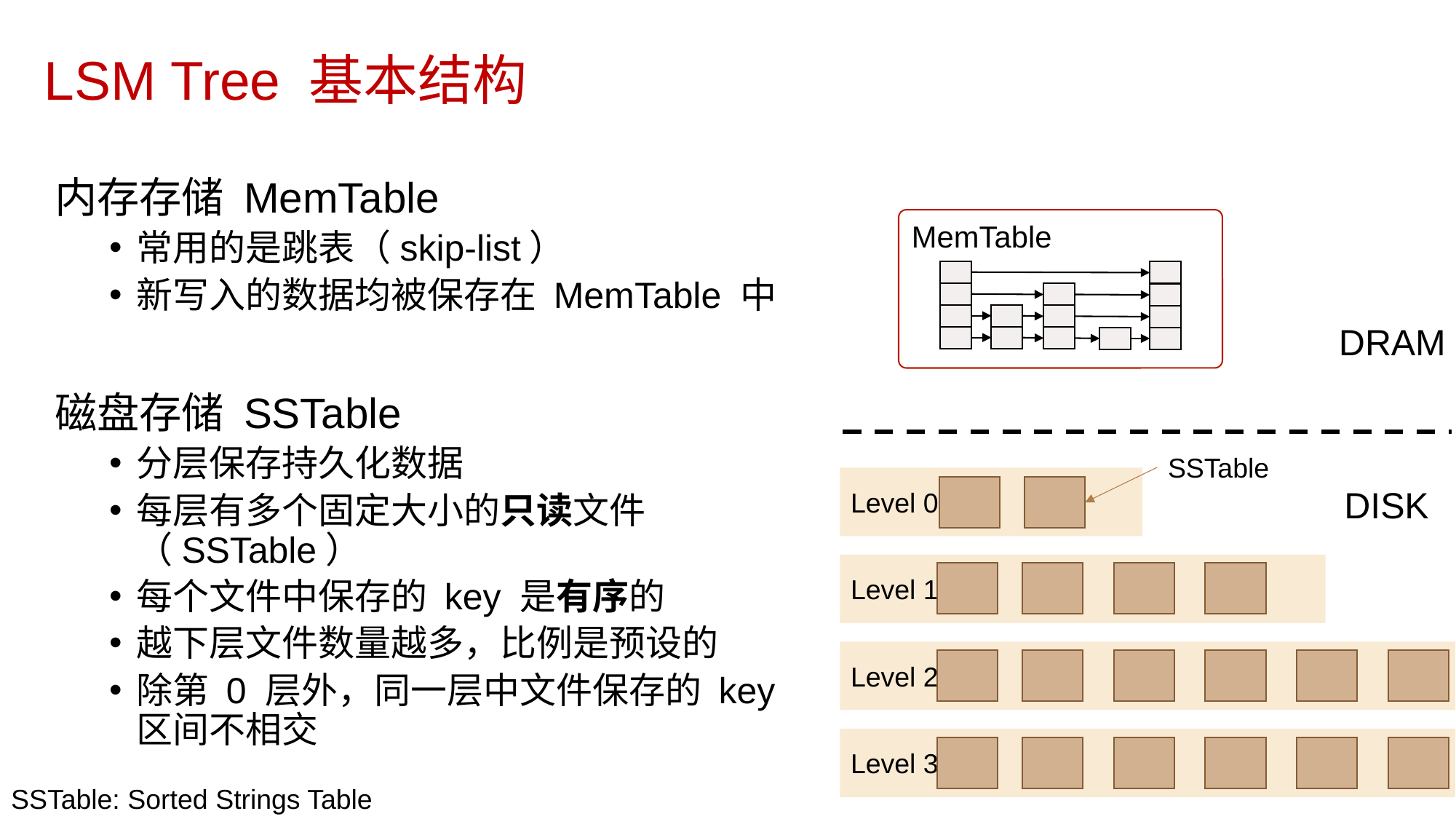

# LSM Tree 基本结构
内存存储 MemTable
常用的是跳表（skip-list）
新写入的数据均被保存在 MemTable 中

磁盘存储 SSTable
分层保存持久化数据
每层有多个固定大小的只读文件（SSTable）
每个文件中保存的 key 是有序的
越下层文件数量越多，比例是预设的
除第 0 层外，同一层中文件保存的 key 区间不相交

MemTable

DRAM
Level 0
DISK

Level 1

Level 2

Level 3

SSTable
8
SSTable: Sorted Strings Table